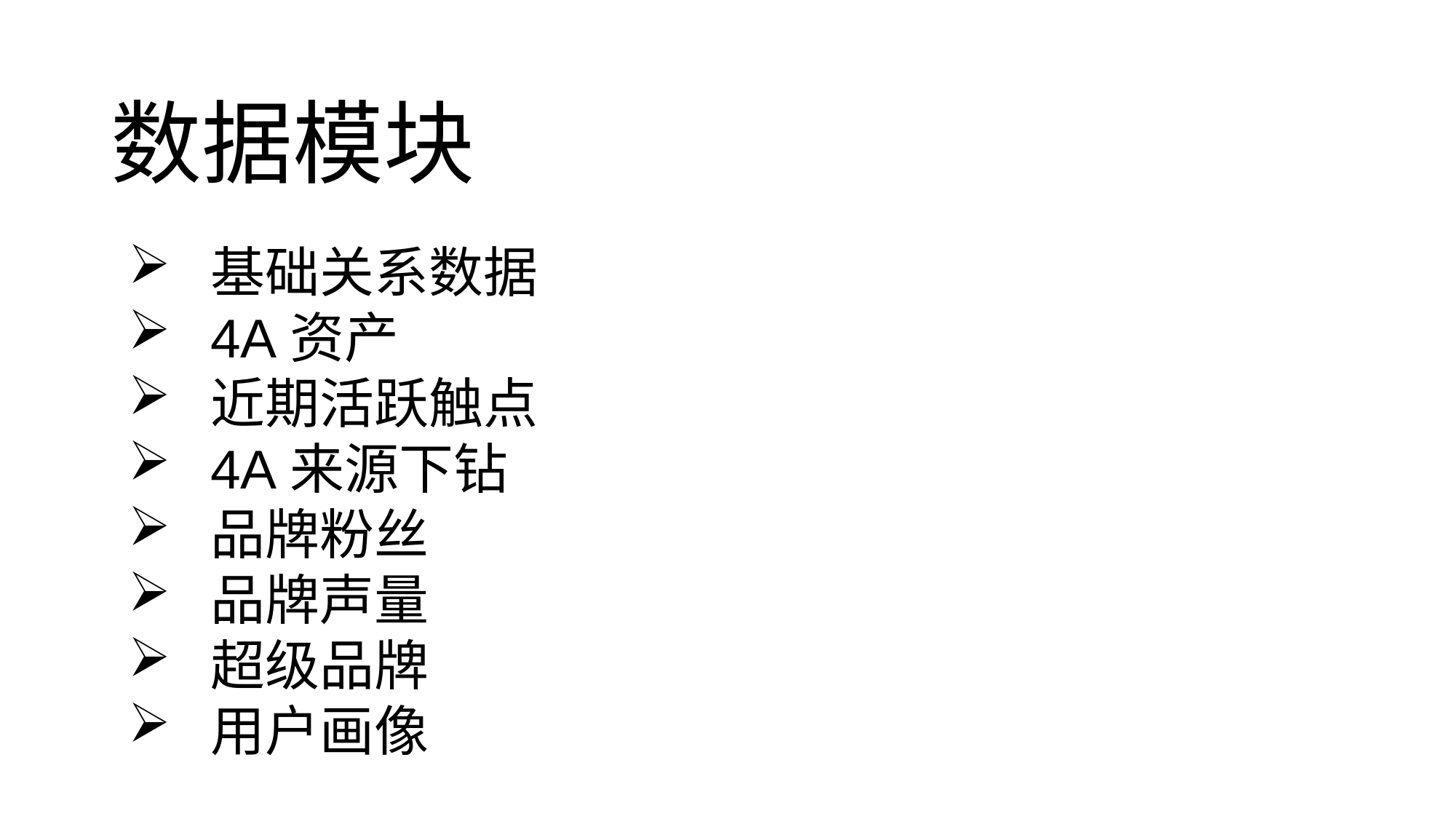

# 数据模块
基础关系数据
4A资产
近期活跃触点
4A来源下钻
品牌粉丝
品牌声量
超级品牌
用户画像